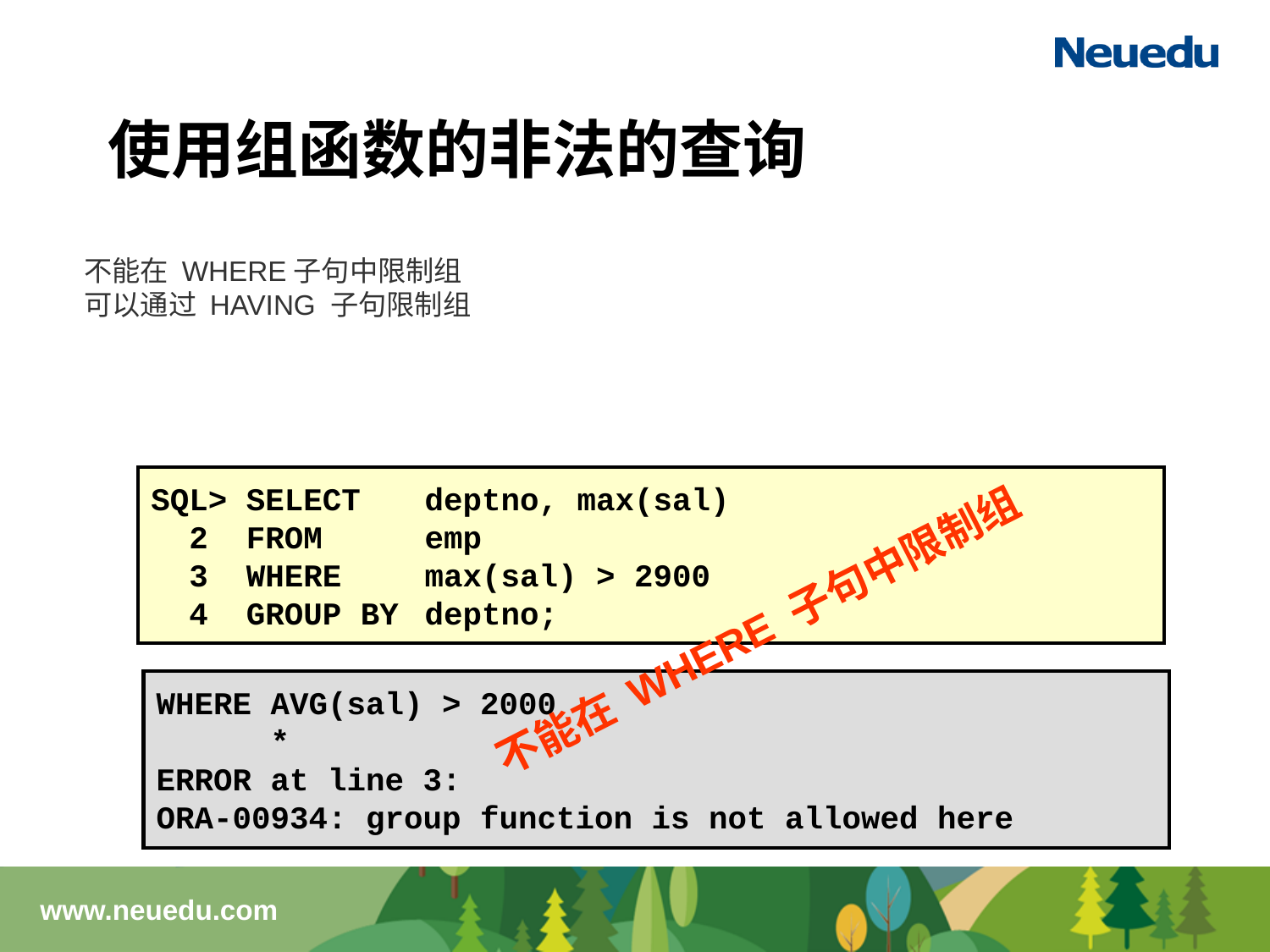

使用组函数的非法的查询
不能在 WHERE子句中限制组
可以通过 HAVING 子句限制组
SQL> SELECT	 deptno, max(sal)
  2  FROM	 emp
  3  WHERE	 max(sal) > 2900
  4  GROUP BY	 deptno;
不能在 WHERE 子句中限制组
WHERE AVG(sal) > 2000
      *
ERROR at line 3:
ORA-00934: group function is not allowed here